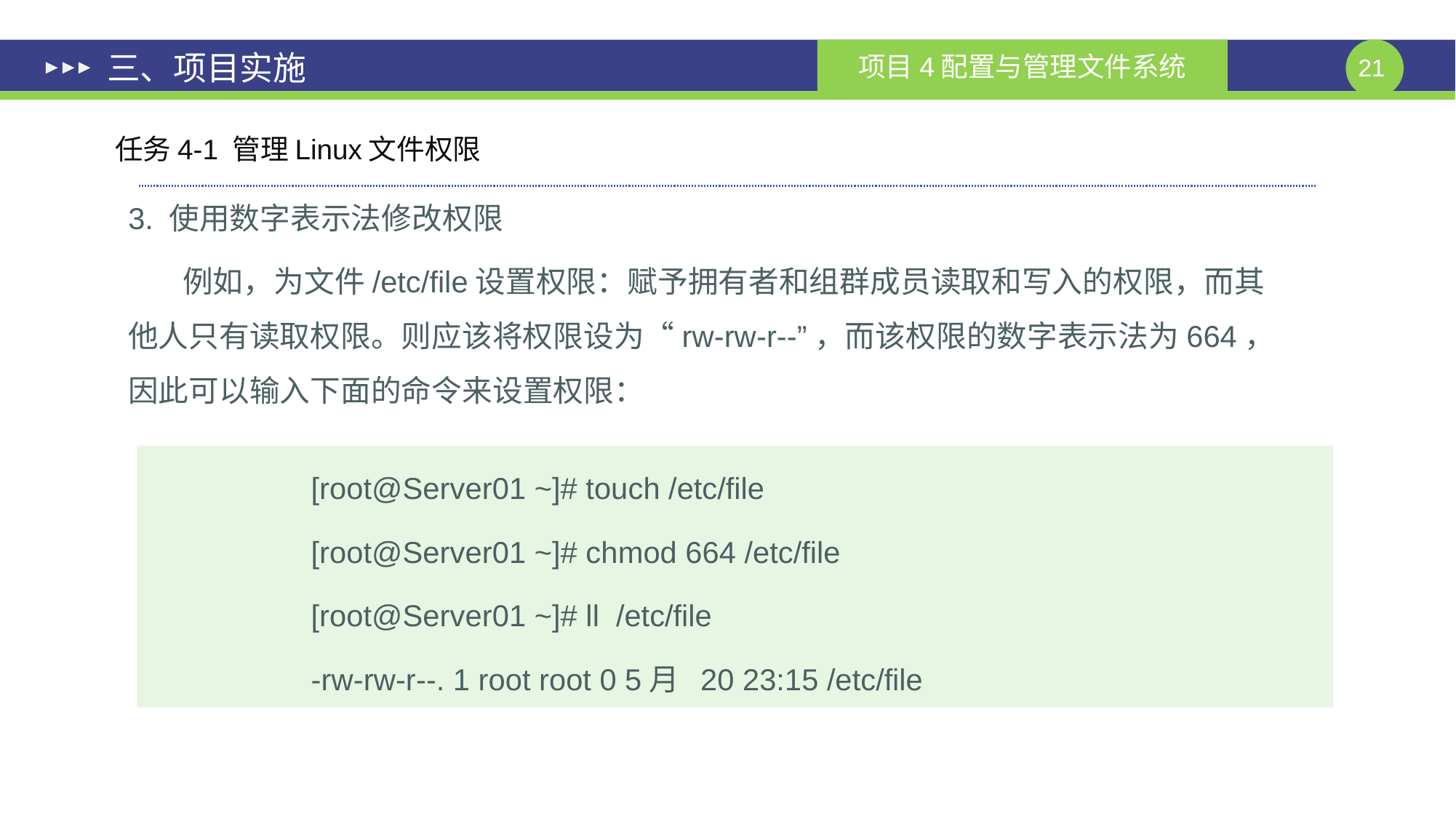

# 三、项目实施
任务4-1 管理Linux文件权限
3. 使用数字表示法修改权限
例如，为文件/etc/file设置权限：赋予拥有者和组群成员读取和写入的权限，而其他人只有读取权限。则应该将权限设为“rw-rw-r--”，而该权限的数字表示法为664，因此可以输入下面的命令来设置权限：

[root@Server01 ~]# touch /etc/file
[root@Server01 ~]# chmod 664 /etc/file
[root@Server01 ~]# ll  /etc/file
-rw-rw-r--. 1 root root 0 5月  20 23:15 /etc/file